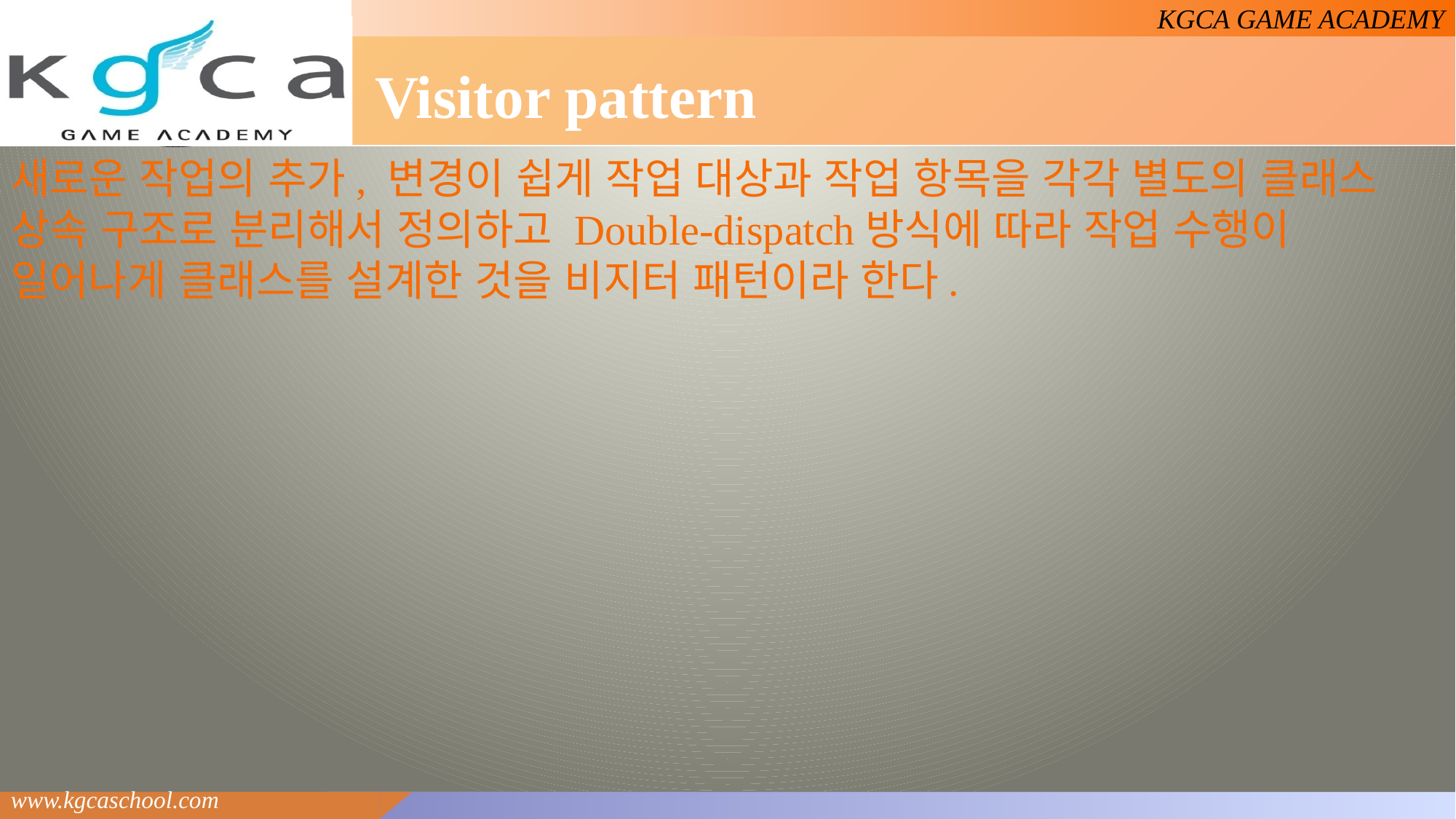

# Visitor pattern
새로운 작업의 추가, 변경이 쉽게 작업 대상과 작업 항목을 각각 별도의 클래스 상속 구조로 분리해서 정의하고 Double-dispatch방식에 따라 작업 수행이 일어나게 클래스를 설계한 것을 비지터 패턴이라 한다.